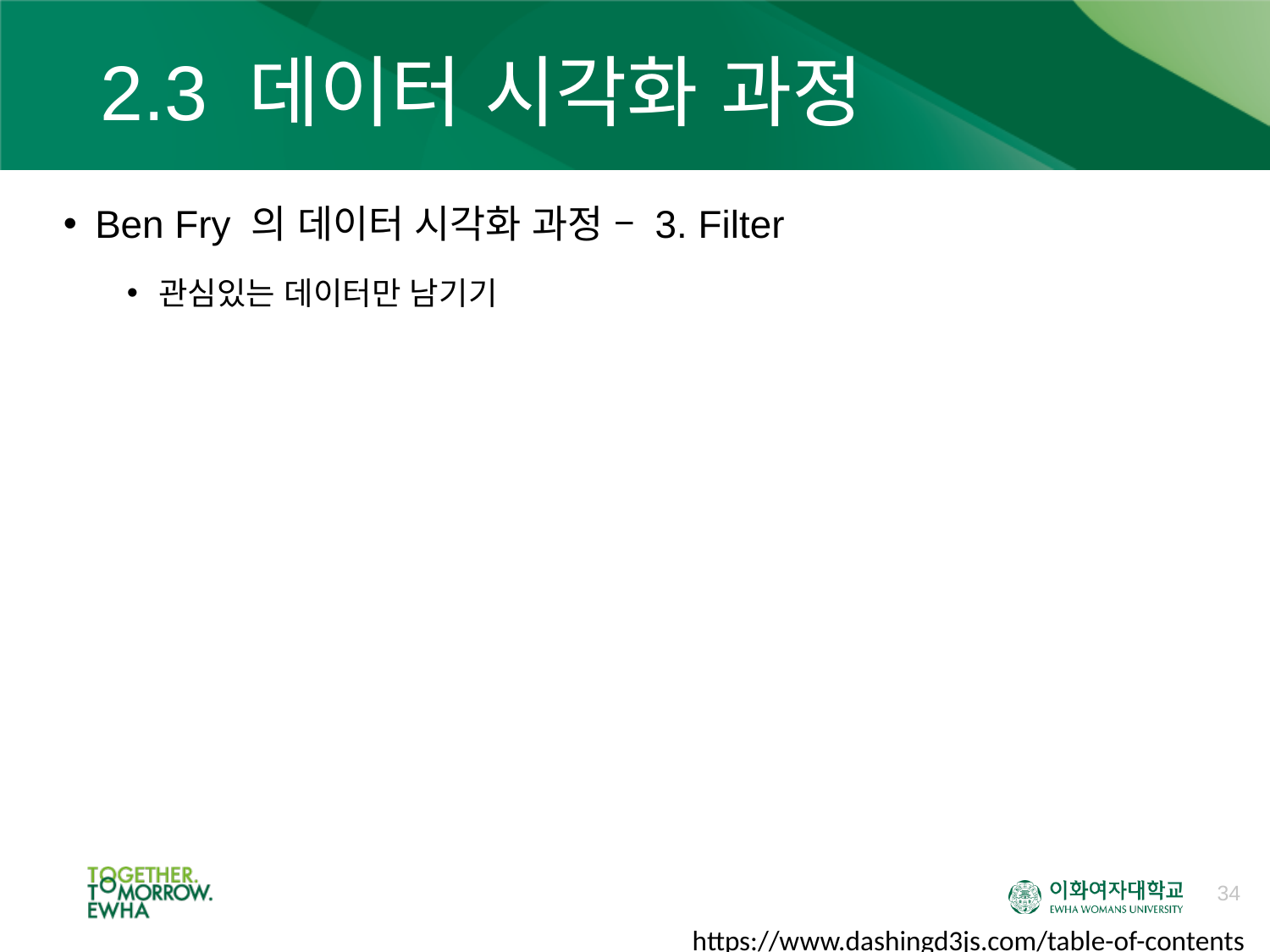

# 2.3 데이터 시각화 과정
Ben Fry 의 데이터 시각화 과정 – 3. Filter
관심있는 데이터만 남기기
34
https://www.dashingd3js.com/table-of-contents